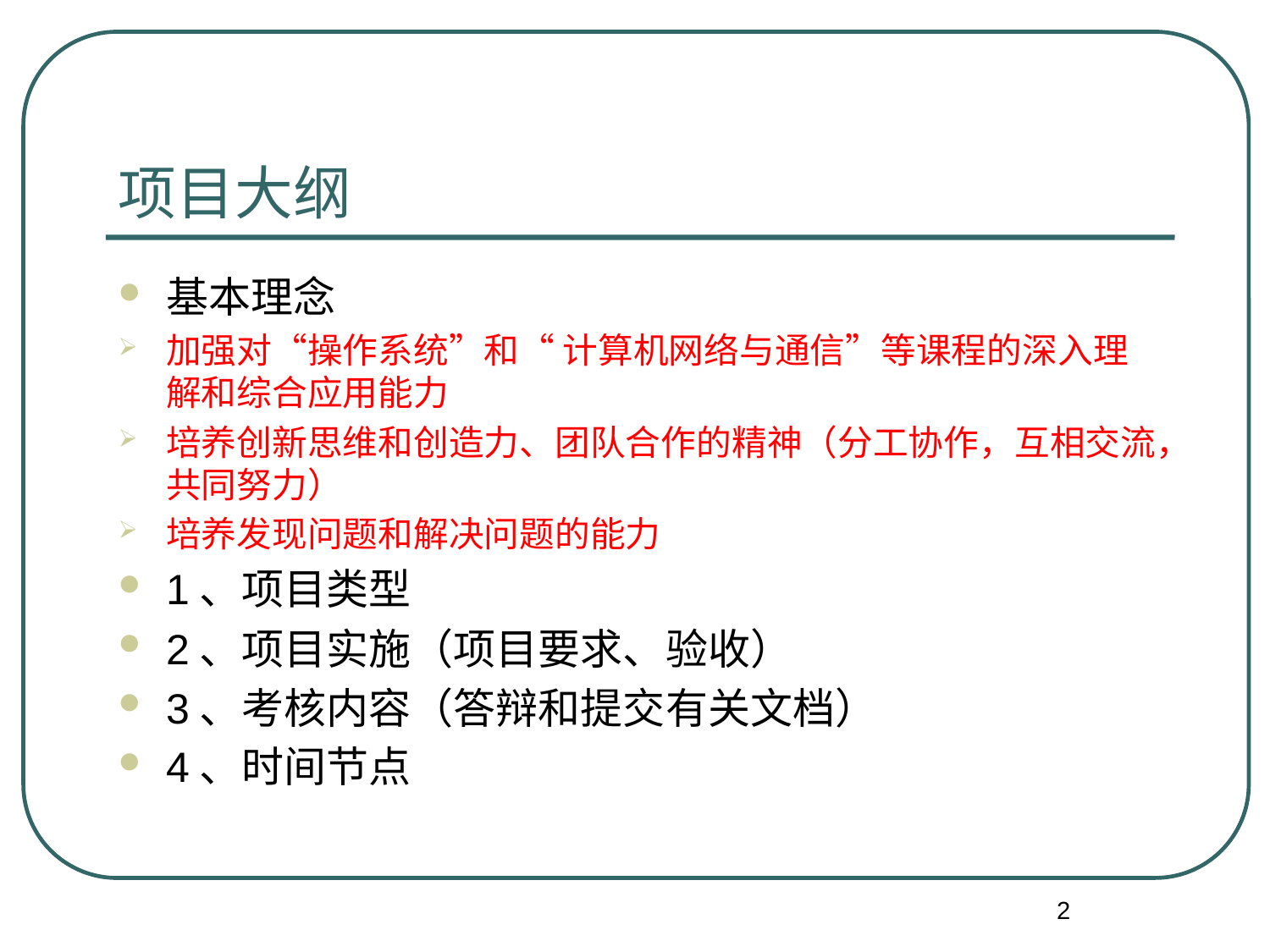

项目大纲
基本理念
加强对“操作系统”和“ 计算机网络与通信”等课程的深入理解和综合应用能力
培养创新思维和创造力、团队合作的精神（分工协作，互相交流，共同努力）
培养发现问题和解决问题的能力
1、项目类型
2、项目实施（项目要求、验收）
3、考核内容（答辩和提交有关文档）
4、时间节点
2